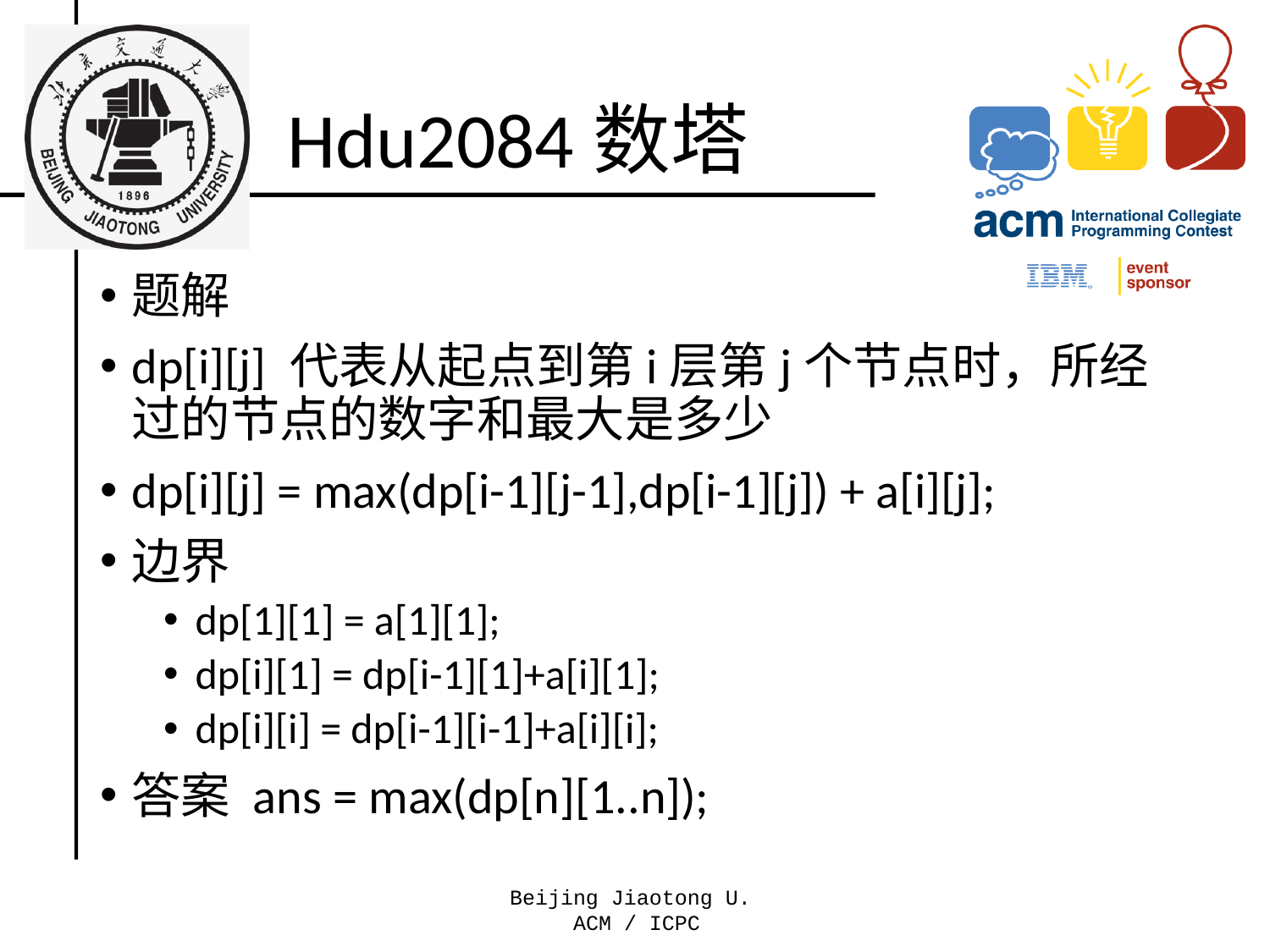

# Hdu2084数塔
题解
dp[i][j] 代表从起点到第i层第j个节点时，所经过的节点的数字和最大是多少
dp[i][j] = max(dp[i-1][j-1],dp[i-1][j]) + a[i][j];
边界
dp[1][1] = a[1][1];
dp[i][1] = dp[i-1][1]+a[i][1];
dp[i][i] = dp[i-1][i-1]+a[i][i];
答案 ans = max(dp[n][1..n]);